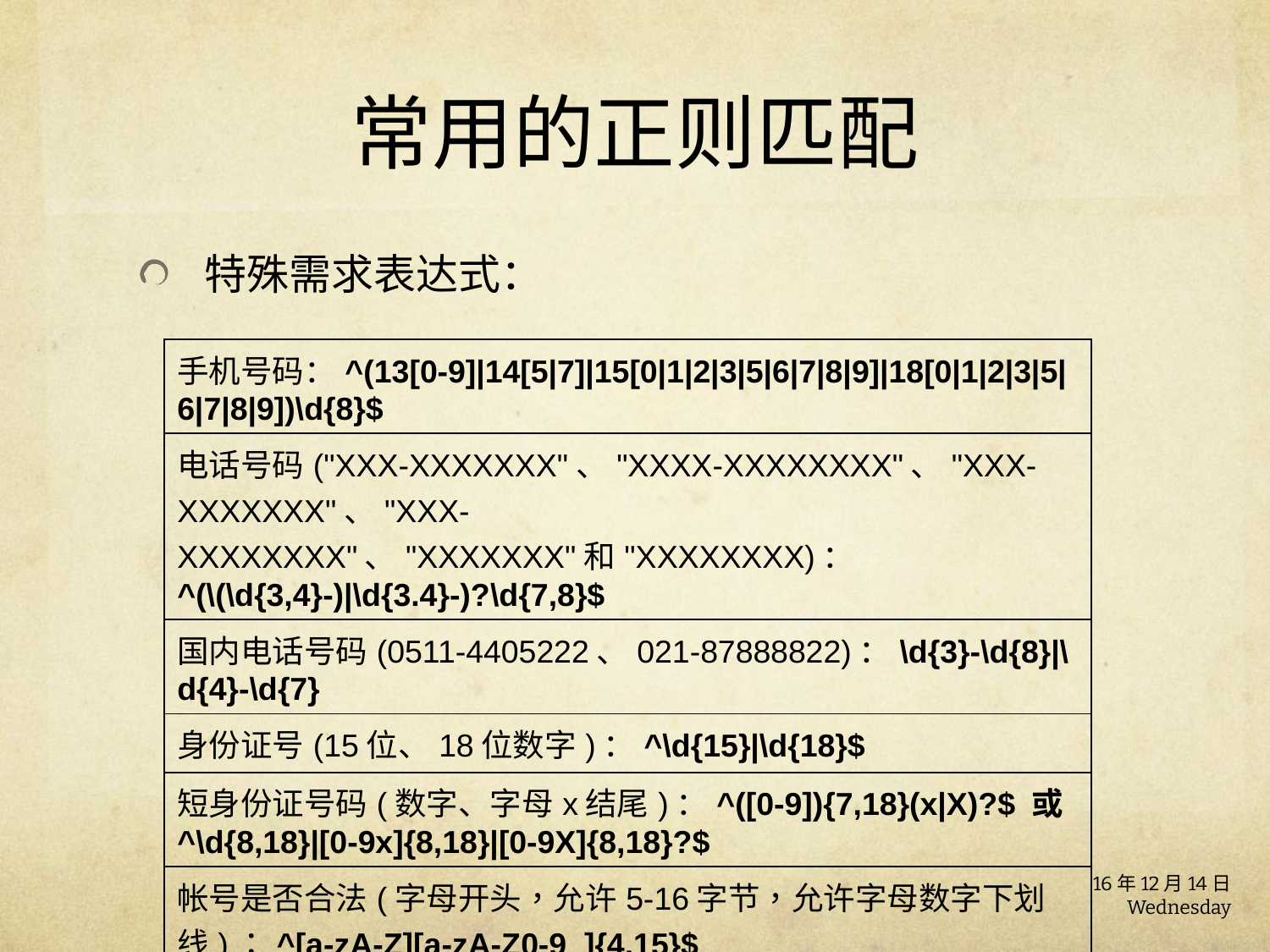

# 常用的正则匹配
特殊需求表达式：

| 手机号码：^(13[0-9]|14[5|7]|15[0|1|2|3|5|6|7|8|9]|18[0|1|2|3|5|6|7|8|9])\d{8}$ |
| --- |
| 电话号码("XXX-XXXXXXX"、"XXXX-XXXXXXXX"、"XXX-XXXXXXX"、"XXX-XXXXXXXX"、"XXXXXXX"和"XXXXXXXX)： ^(\(\d{3,4}-)|\d{3.4}-)?\d{7,8}$ |
| 国内电话号码(0511-4405222、021-87888822)：\d{3}-\d{8}|\d{4}-\d{7} |
| 身份证号(15位、18位数字)：^\d{15}|\d{18}$ |
| 短身份证号码(数字、字母x结尾)：^([0-9]){7,18}(x|X)?$ 或 ^\d{8,18}|[0-9x]{8,18}|[0-9X]{8,18}?$ |
| 帐号是否合法(字母开头，允许5-16字节，允许字母数字下划线)：^[a-zA-Z][a-zA-Z0-9\_]{4,15}$ |
16年12月14日 Wednesday